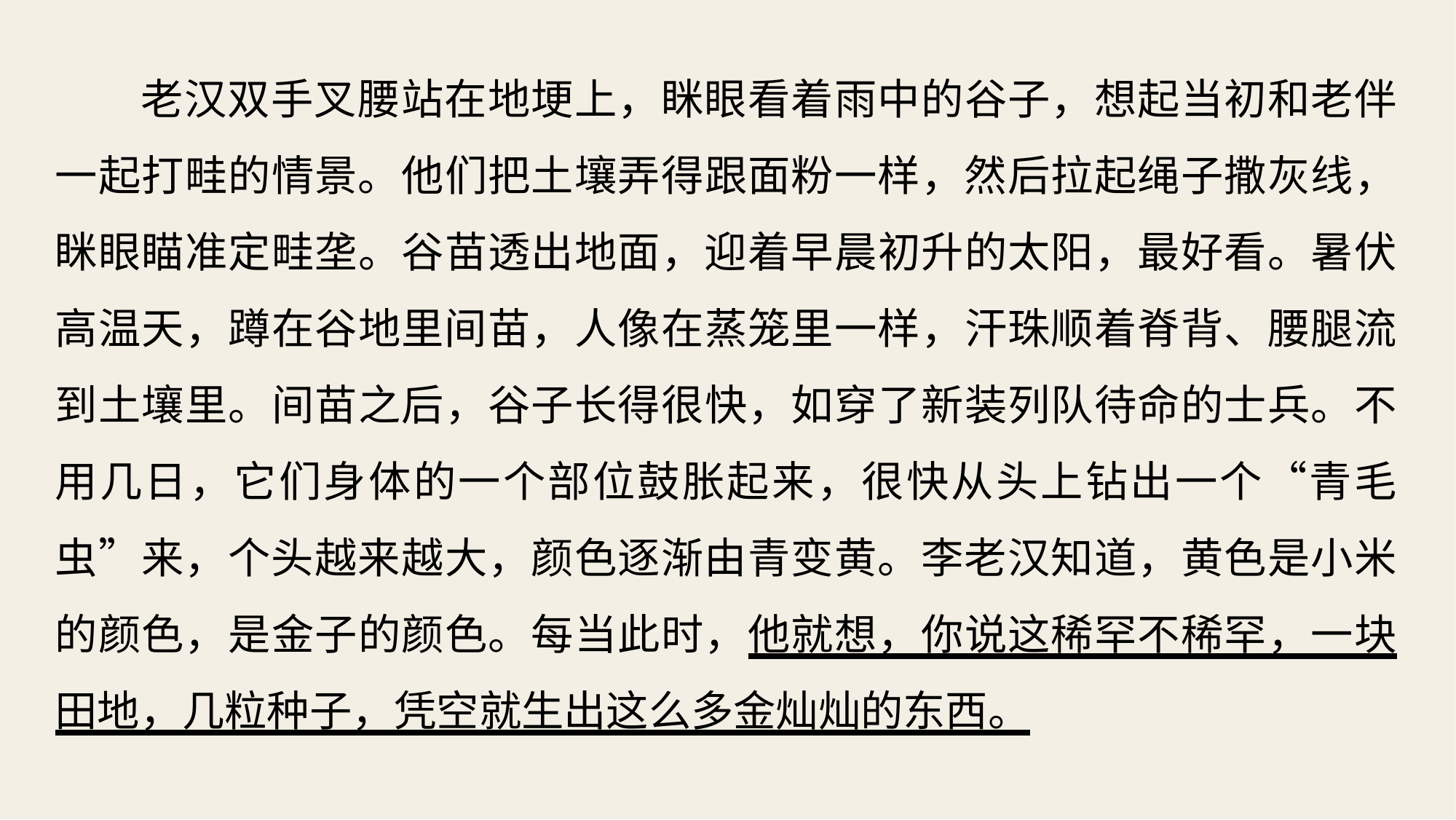

老汉双手叉腰站在地埂上，眯眼看着雨中的谷子，想起当初和老伴一起打畦的情景。他们把土壤弄得跟面粉一样，然后拉起绳子撒灰线，眯眼瞄准定畦垄。谷苗透出地面，迎着早晨初升的太阳，最好看。暑伏高温天，蹲在谷地里间苗，人像在蒸笼里一样，汗珠顺着脊背、腰腿流到土壤里。间苗之后，谷子长得很快，如穿了新装列队待命的士兵。不用几日，它们身体的一个部位鼓胀起来，很快从头上钻出一个“青毛虫”来，个头越来越大，颜色逐渐由青变黄。李老汉知道，黄色是小米的颜色，是金子的颜色。每当此时，他就想，你说这稀罕不稀罕，一块田地，几粒种子，凭空就生出这么多金灿灿的东西。